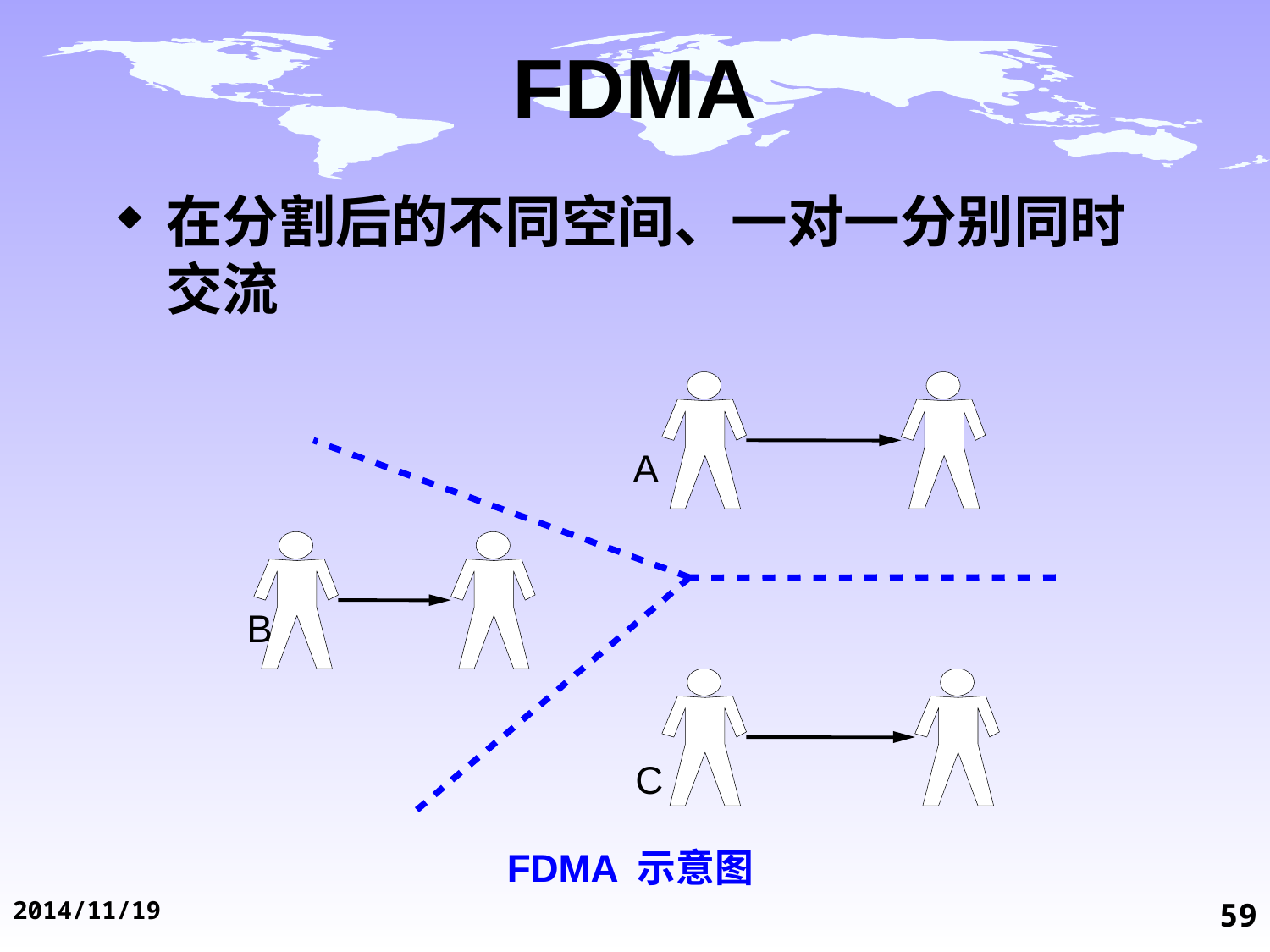

# FDMA
在分割后的不同空间、一对一分别同时交流

A

B

C

FDMA 示意图
2014/11/19
59